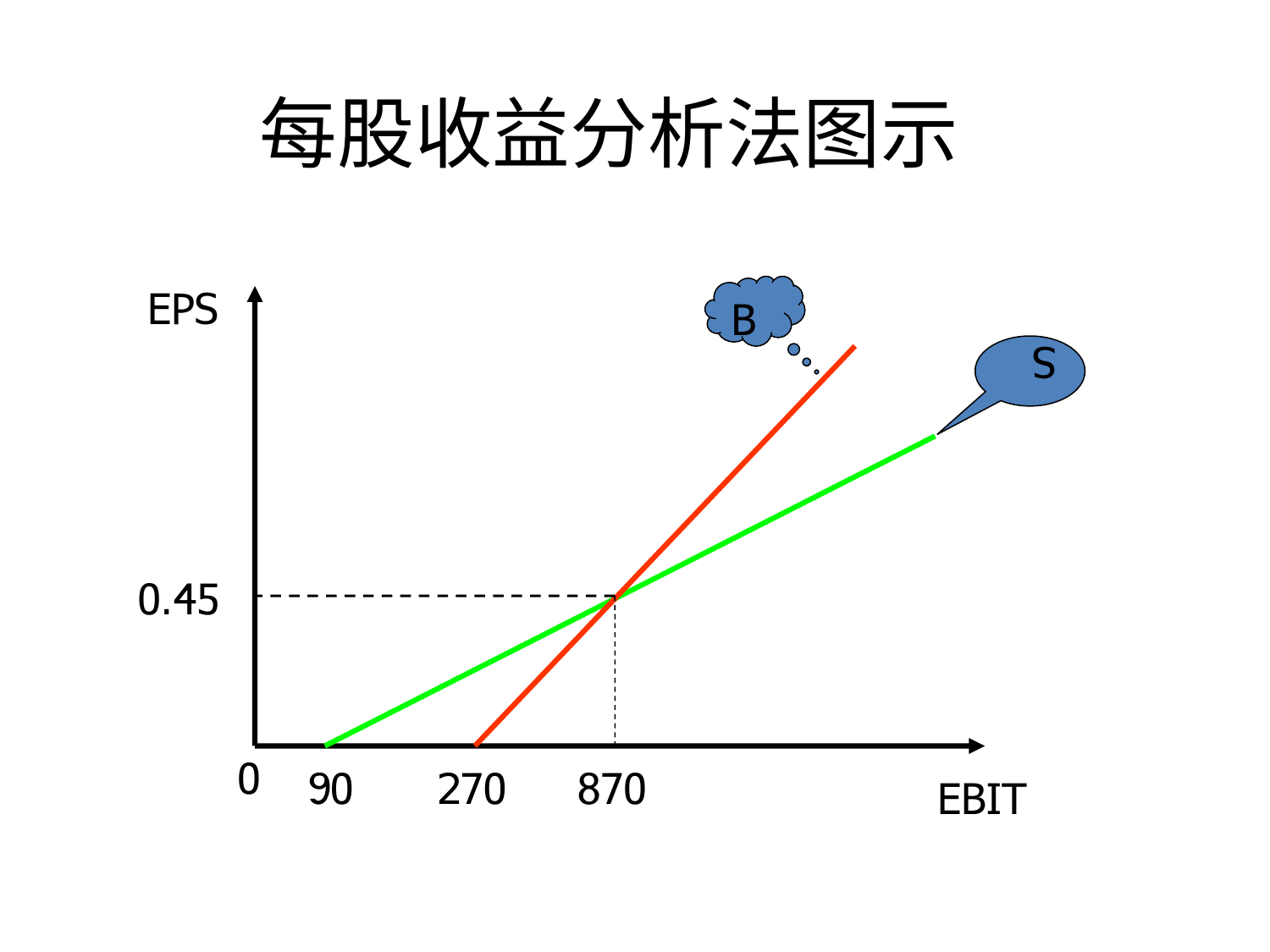

每股收益分析法图示
EPS
B

S

0.45

0

90
270
870
EBIT